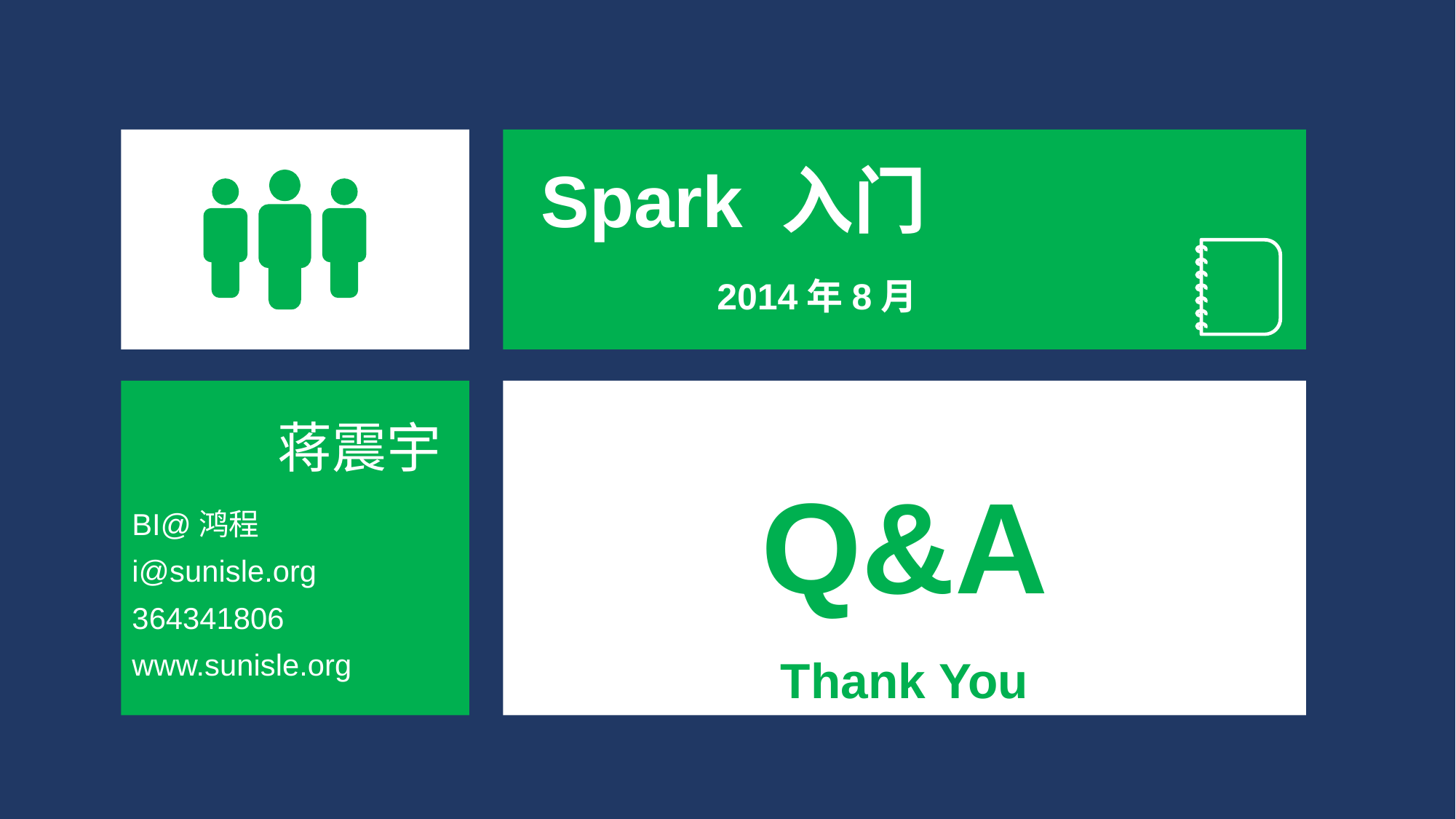

Spark 入门

2014年8月
蒋震宇

BI@鸿程
i@sunisle.org
364341806
www.sunisle.org
Q&A
Thank You